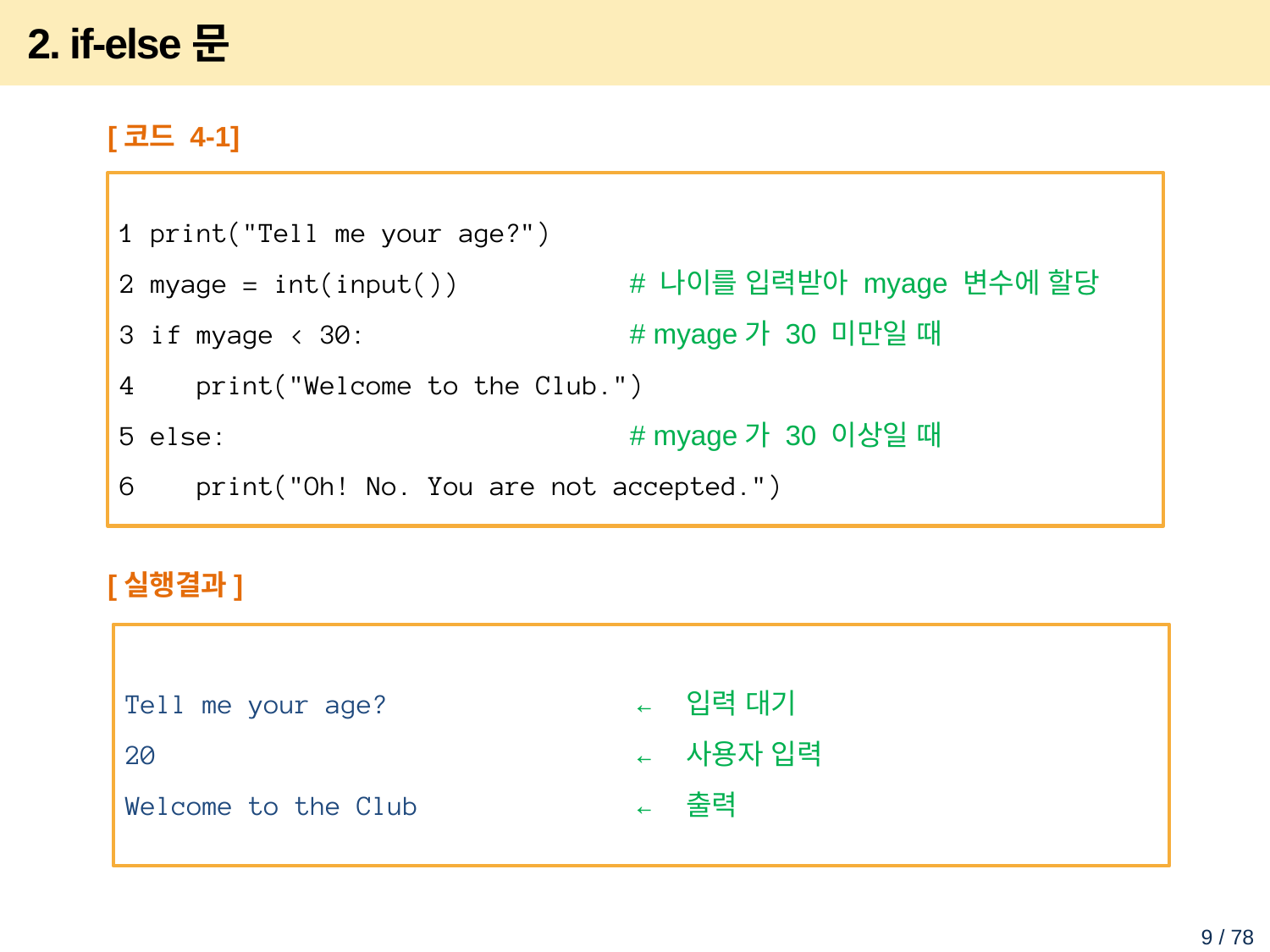

# 2. if-else문
[코드 4-1]
1 print("Tell me your age?")
2 myage = int(input())           # 나이를 입력받아 myage 변수에 할당
3 if myage < 30:                 # myage가 30 미만일 때
4    print("Welcome to the Club.")
5 else:                          # myage가 30 이상일 때
6    print("Oh! No. You are not accepted.")
[실행결과]
Tell me your age?                ← 입력 대기
20                               ← 사용자 입력
Welcome to the Club              ← 출력